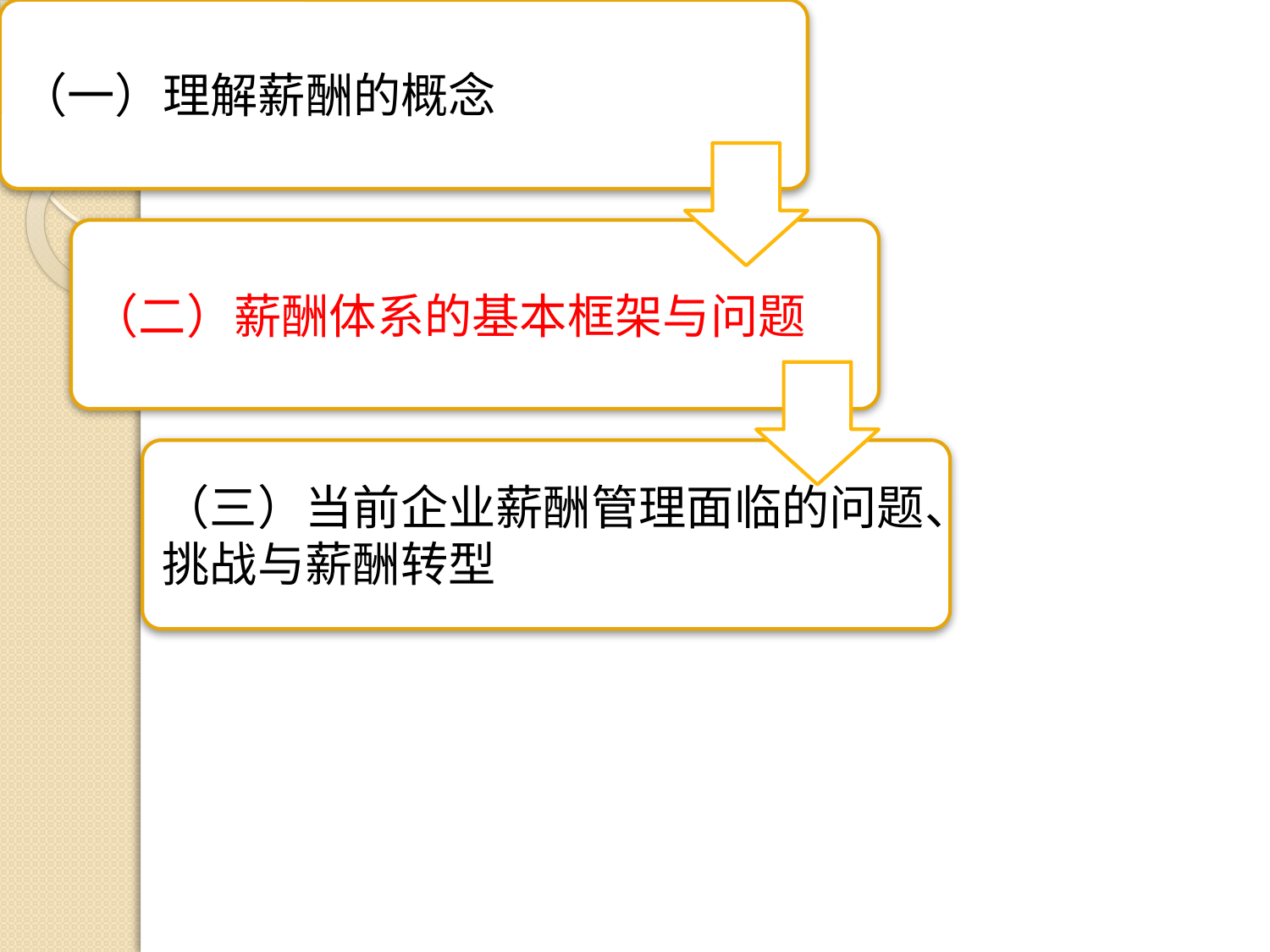

# 一、薪酬导论
（一）理解薪酬的概念
（二）薪酬体系的基本框架与问题
（三）当前企业薪酬管理面临的问题、挑战与薪酬转型

54